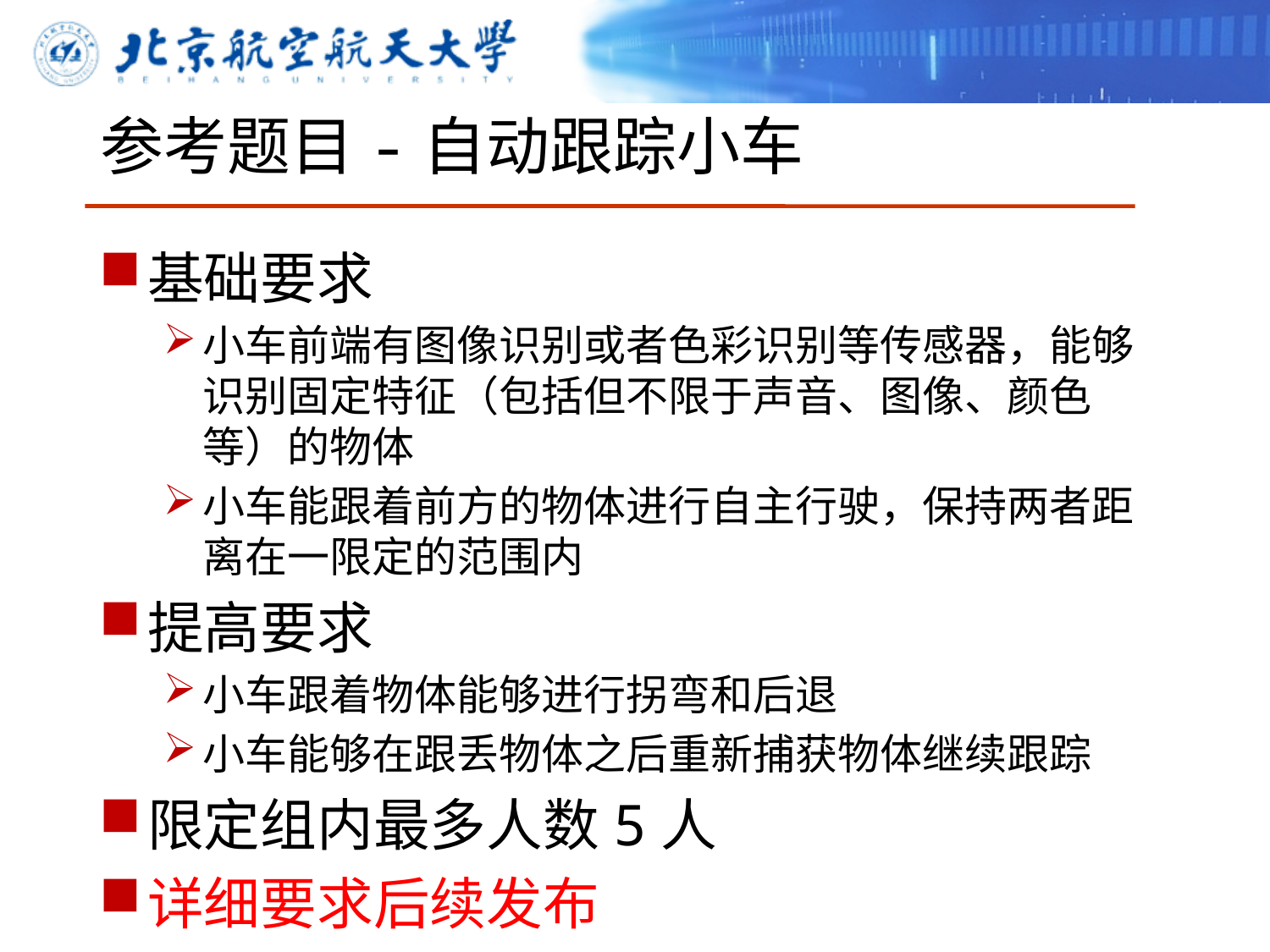

# 参考题目-自动跟踪小车
基础要求
小车前端有图像识别或者色彩识别等传感器，能够识别固定特征（包括但不限于声音、图像、颜色等）的物体
小车能跟着前方的物体进行自主行驶，保持两者距离在一限定的范围内
提高要求
小车跟着物体能够进行拐弯和后退
小车能够在跟丢物体之后重新捕获物体继续跟踪
限定组内最多人数5人
详细要求后续发布